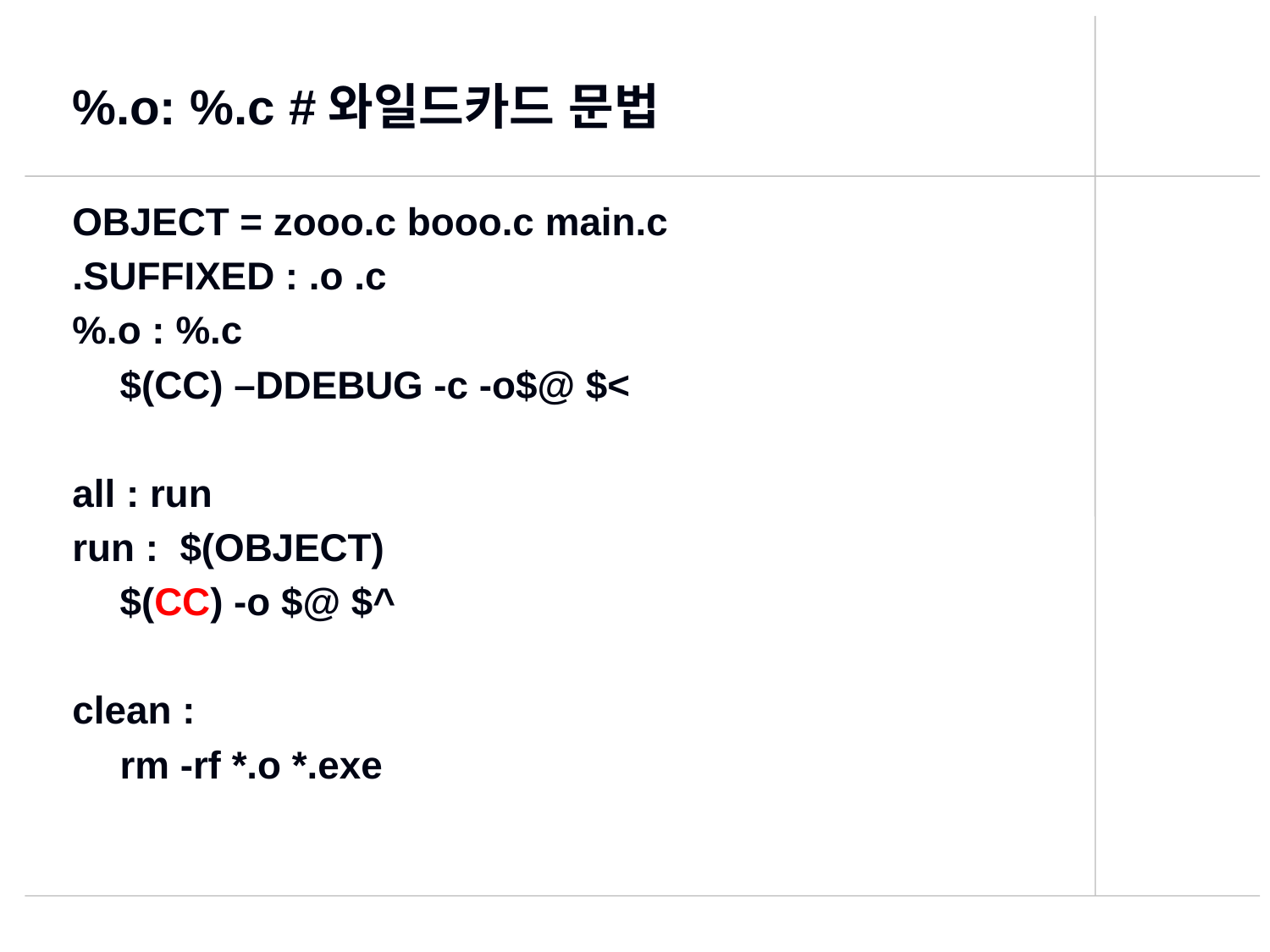

%.o: %.c #와일드카드 문법

OBJECT = zooo.c booo.c main.c
.SUFFIXED : .o .c
%.o : %.c
	$(CC) –DDEBUG -c -o$@ $<

all : run
run :  $(OBJECT)
	$(CC) -o $@ $^

clean :
	rm -rf *.o *.exe

448